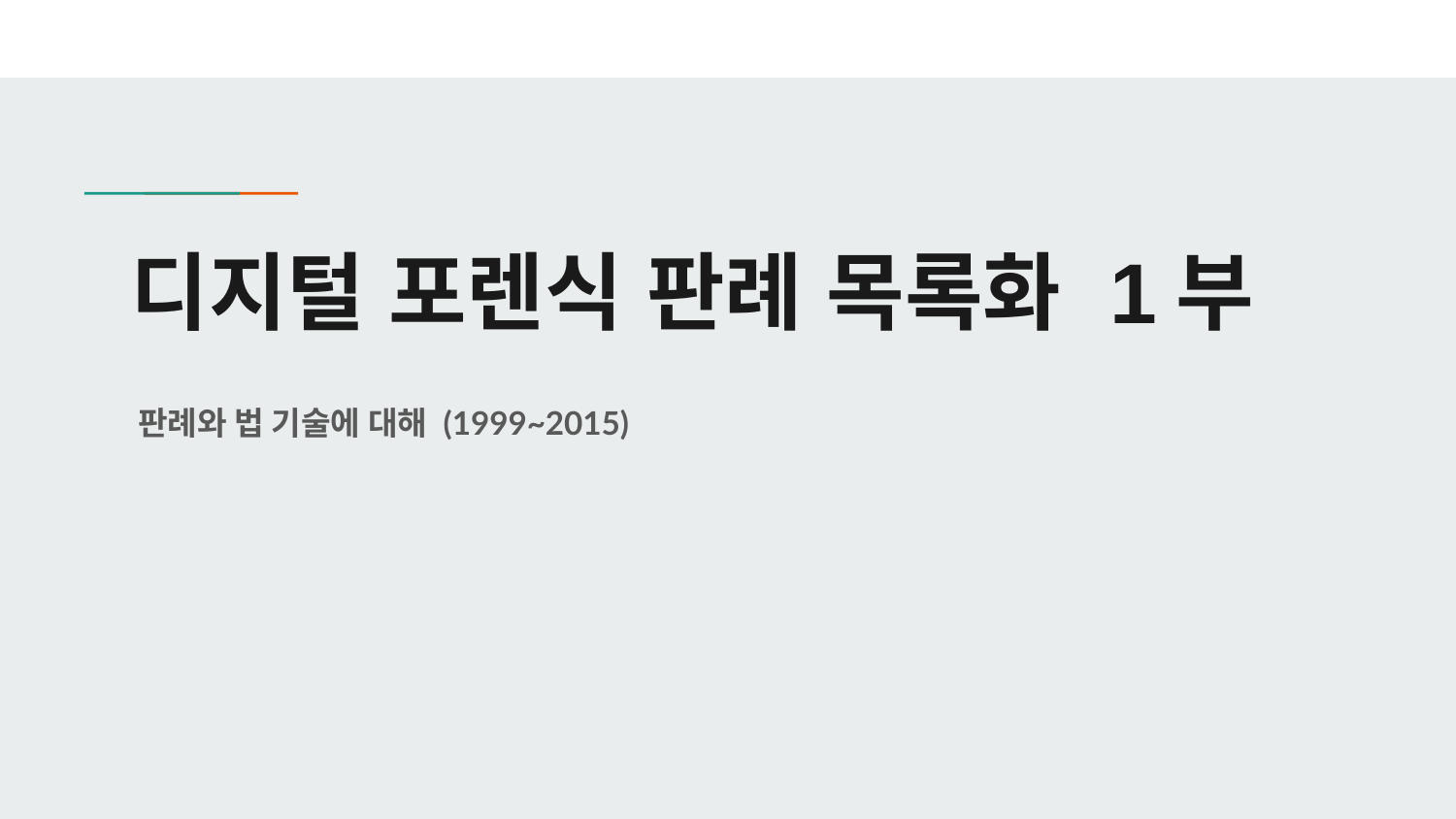

# 디지털 포렌식 판례 목록화 1부

판례와 법 기술에 대해 (1999~2015)